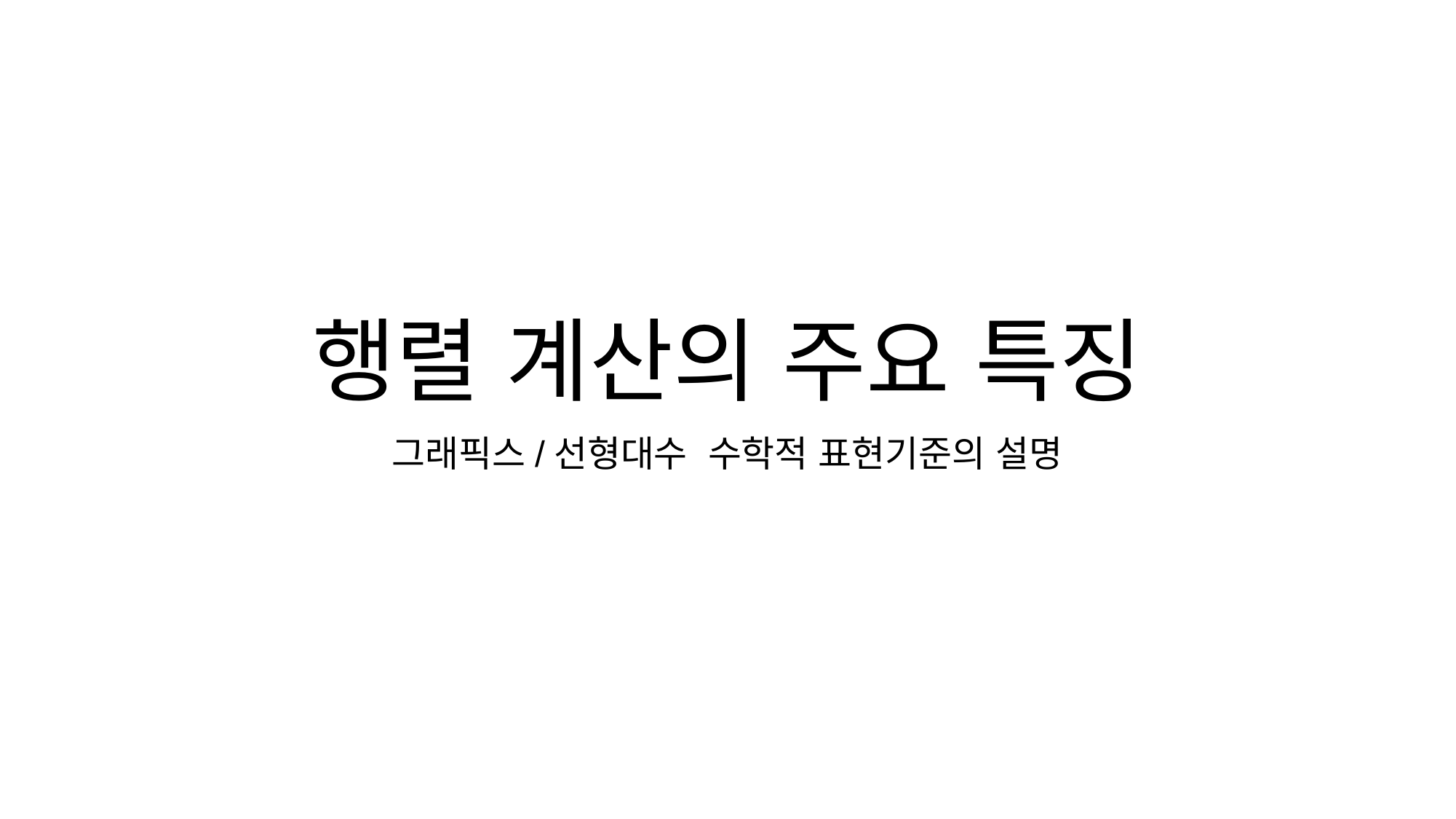

# 행렬 계산의 주요 특징
그래픽스/선형대수  수학적 표현기준의 설명